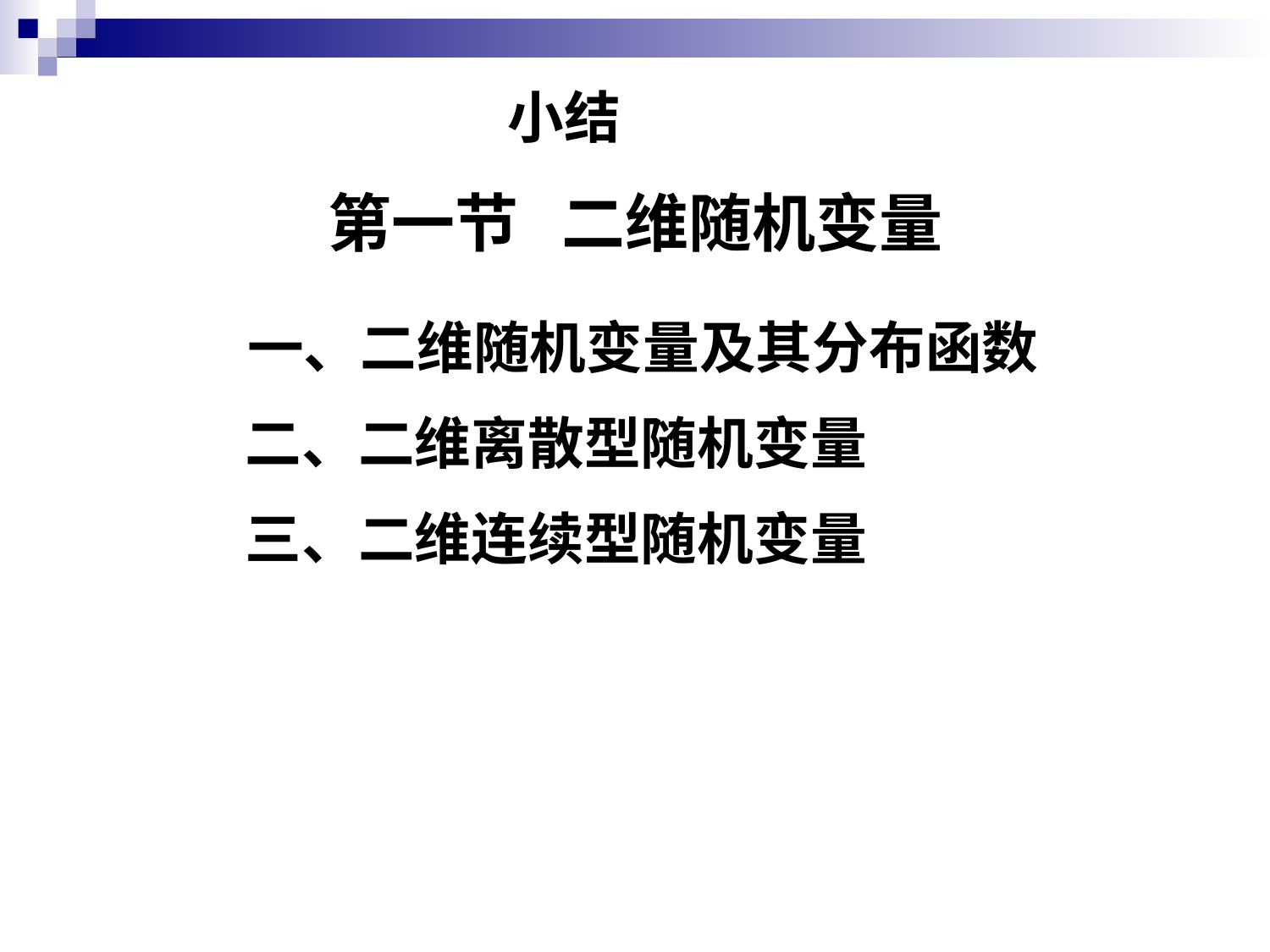

小结
# 第一节   二维随机变量
一、二维随机变量及其分布函数

二、二维离散型随机变量

三、二维连续型随机变量